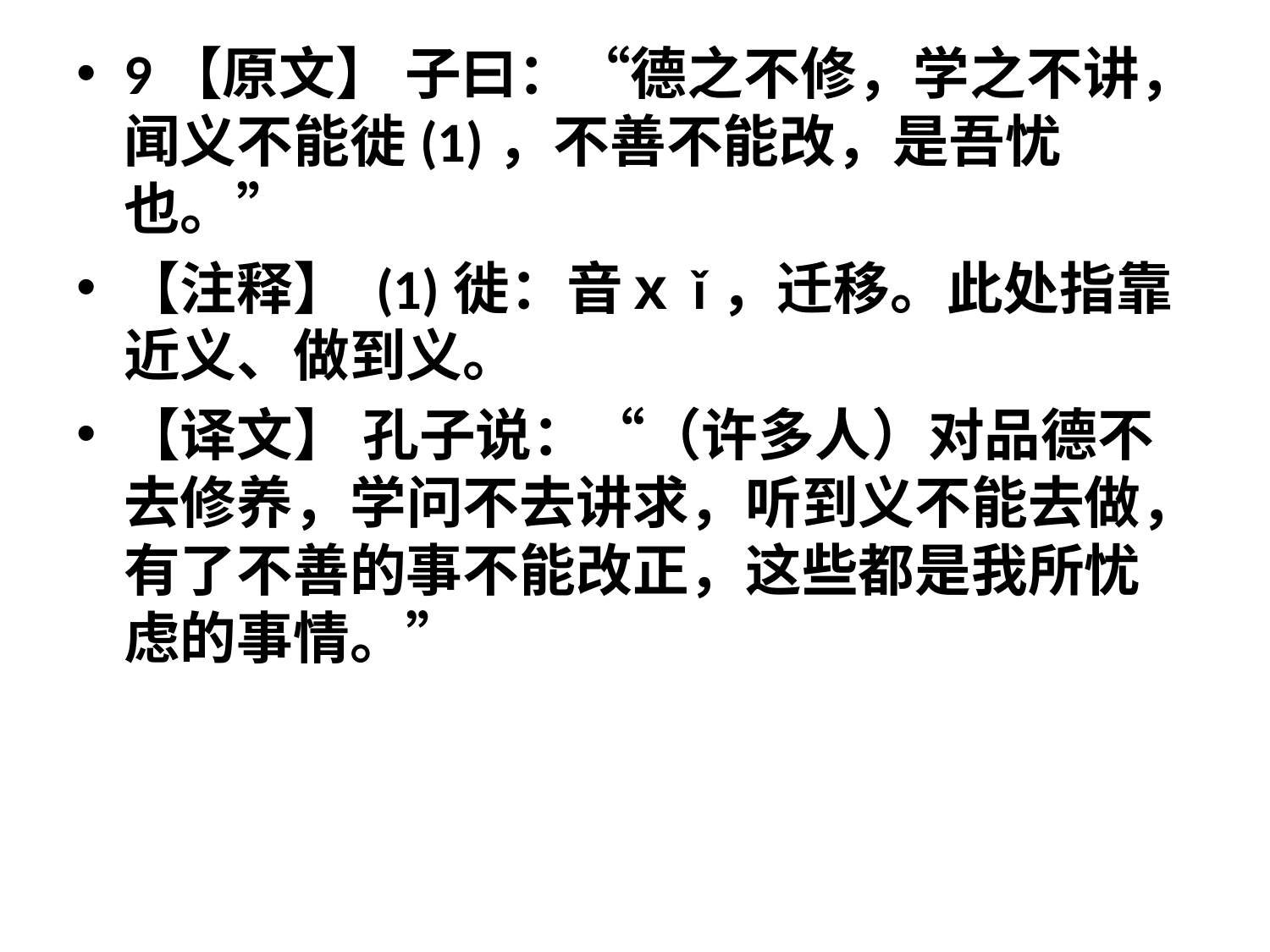

# 9【原文】 子曰：“德之不修，学之不讲，闻义不能徙(1)，不善不能改，是吾忧也。”
【注释】 (1)徙：音ｘǐ，迁移。此处指靠近义、做到义。
【译文】 孔子说：“（许多人）对品德不去修养，学问不去讲求，听到义不能去做，有了不善的事不能改正，这些都是我所忧虑的事情。”